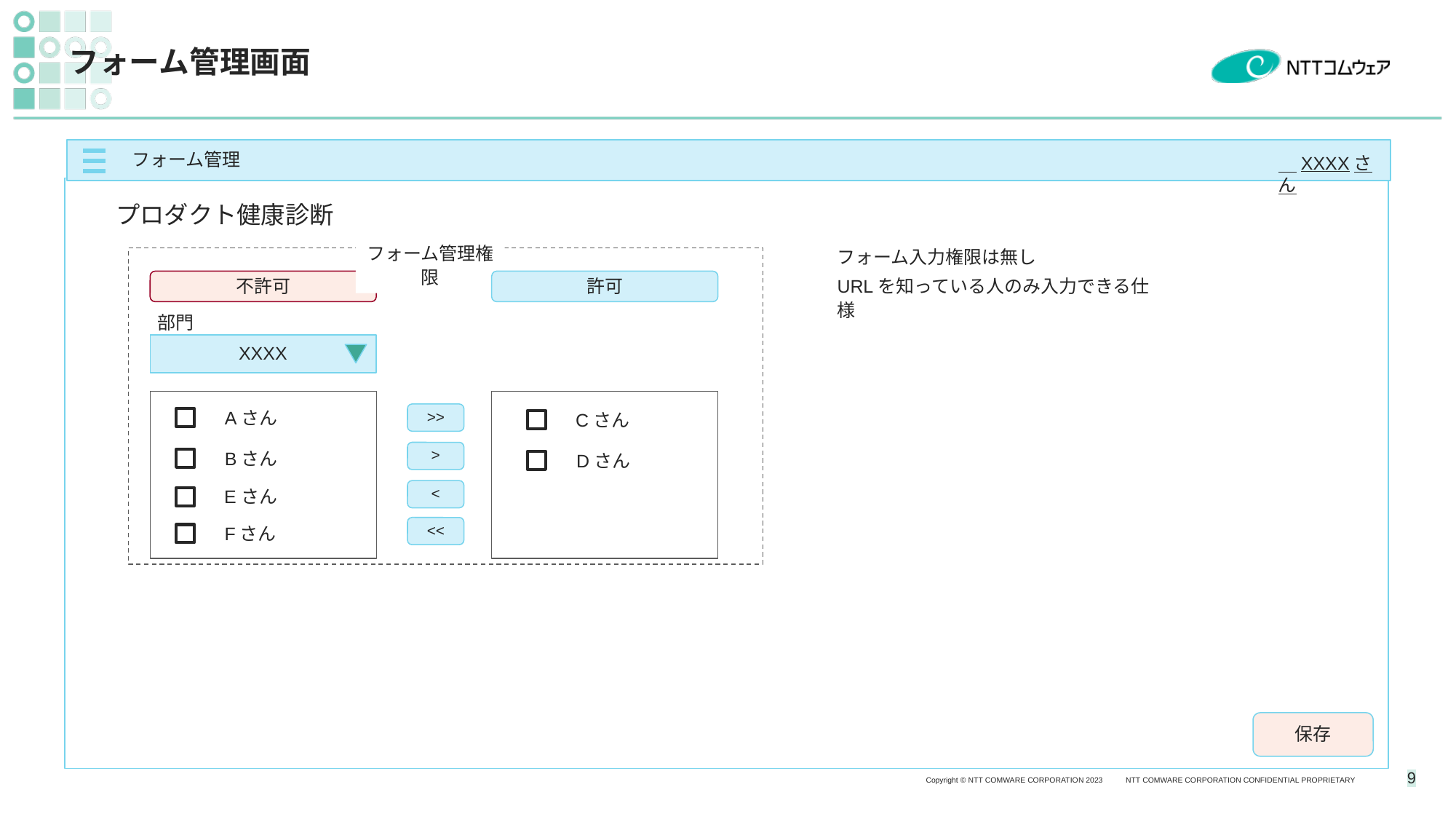

# フォーム管理画面
　　　フォーム管理
　XXXXさん

プロダクト健康診断
フォーム管理権限
フォーム入力権限は無し
URLを知っている人のみ入力できる仕様

不許可
許可
部門
XXXX

Aさん
Cさん
>>

Bさん
>
Dさん

Eさん
<

Fさん
<<

保存
9